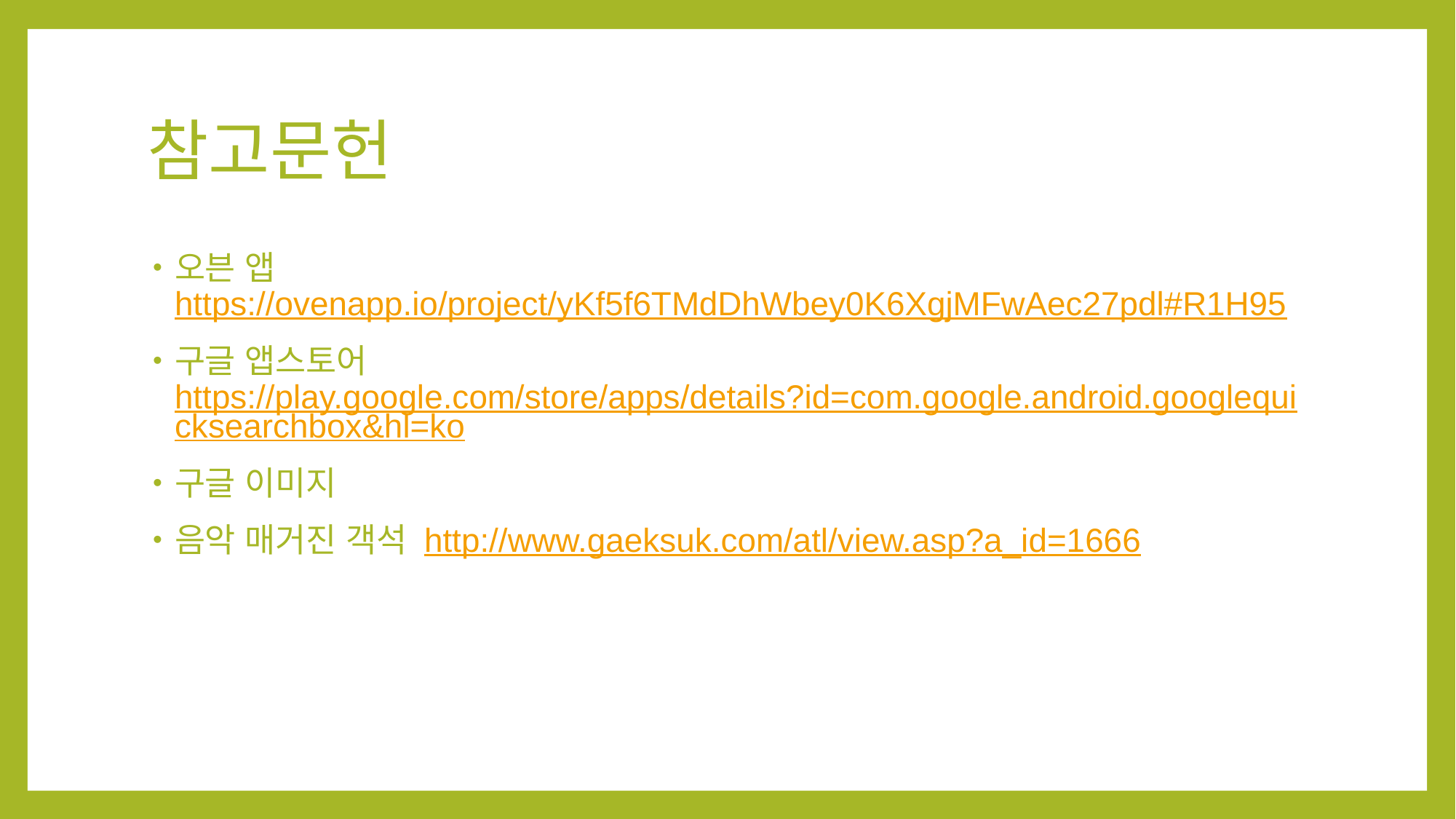

# 참고문헌
오븐 앱 https://ovenapp.io/project/yKf5f6TMdDhWbey0K6XgjMFwAec27pdl#R1H95
구글 앱스토어https://play.google.com/store/apps/details?id=com.google.android.googlequicksearchbox&hl=ko
구글 이미지
음악 매거진 객석 http://www.gaeksuk.com/atl/view.asp?a_id=1666